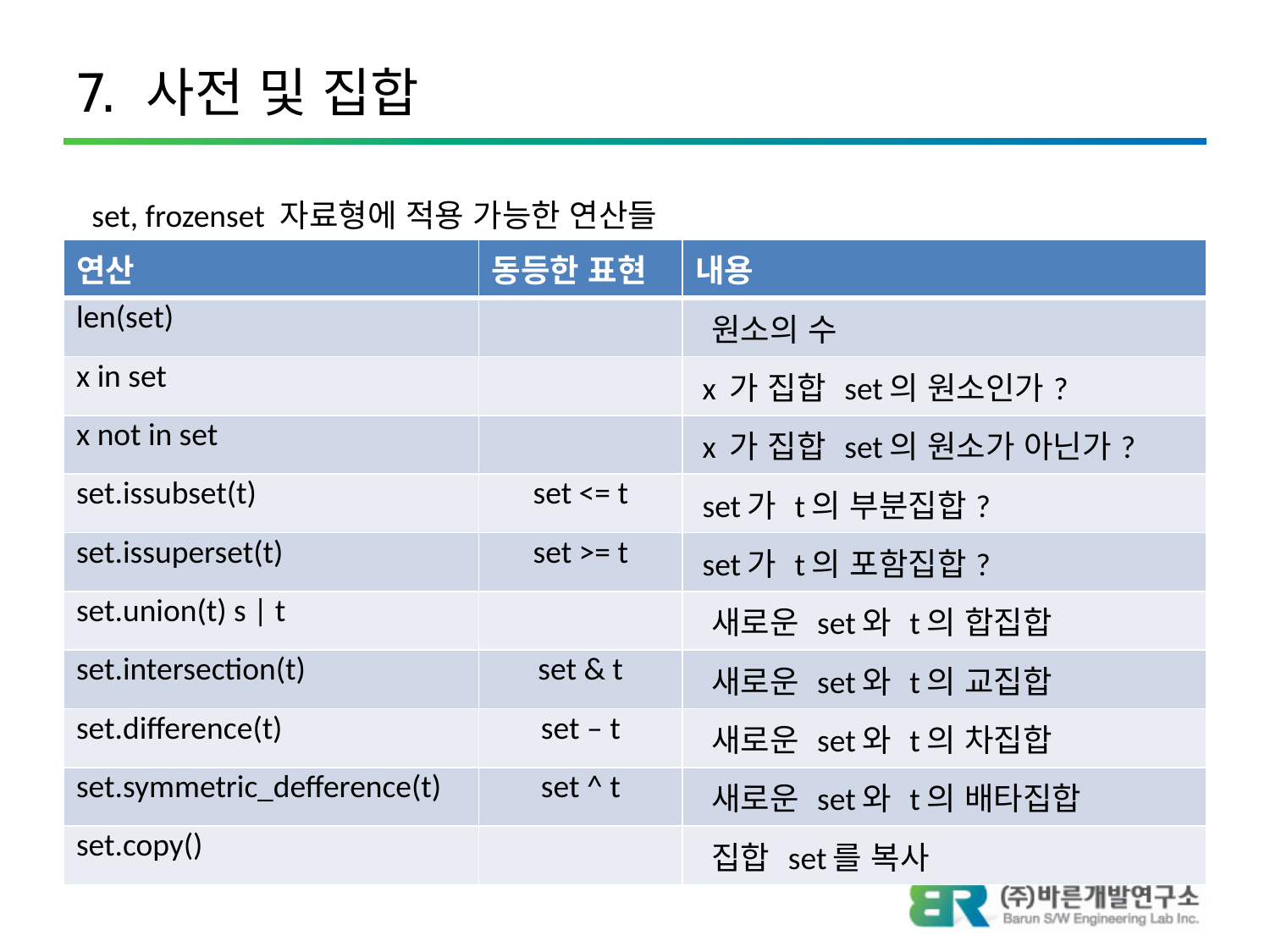

# 7. 사전 및 집합
set, frozenset 자료형에 적용 가능한 연산들
| 연산 | 동등한 표현 | 내용 |
| --- | --- | --- |
| len(set) |  | 원소의 수 |
| x in set |  | x 가 집합 set의 원소인가? |
| x not in set |  | x 가 집합 set의 원소가 아닌가? |
| set.issubset(t) | set <= t | set가 t의 부분집합? |
| set.issuperset(t) | set >= t | set가 t의 포함집합? |
| set.union(t) s | t |  | 새로운 set와 t의 합집합 |
| set.intersection(t) | set & t | 새로운 set와 t의 교집합 |
| set.difference(t) | set – t | 새로운 set와 t의 차집합 |
| set.symmetric\_defference(t) | set ^ t | 새로운 set와 t의 배타집합 |
| set.copy() |  | 집합 set를 복사 |